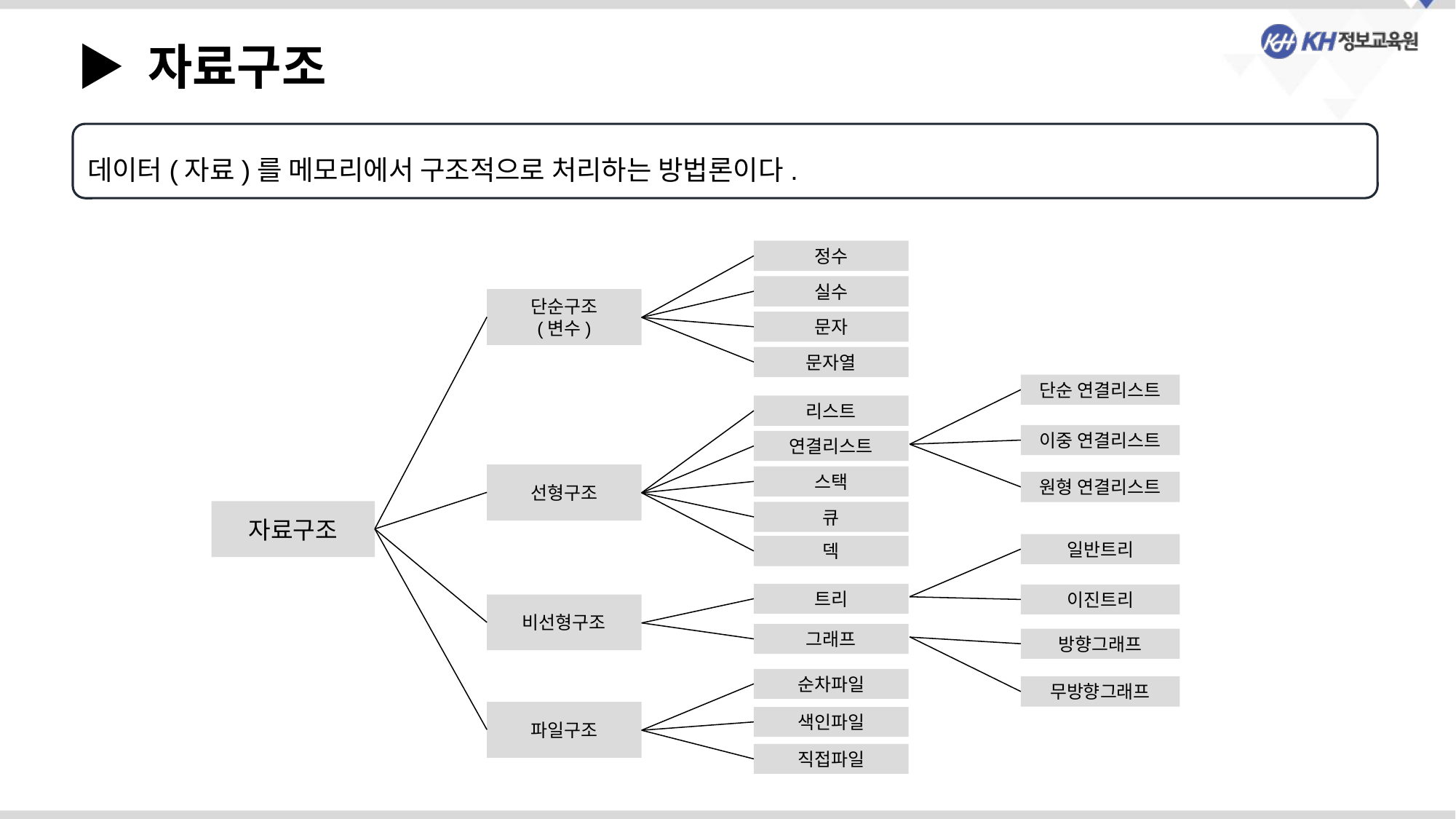

▶ 자료구조
데이터(자료)를 메모리에서 구조적으로 처리하는 방법론이다.
정수
실수
단순구조
(변수)
문자
문자열
단순 연결리스트
리스트
이중 연결리스트
연결리스트
선형구조
스택
원형 연결리스트
자료구조
큐
일반트리
덱
트리
이진트리
비선형구조
그래프
방향그래프
순차파일
무방향그래프
파일구조
색인파일
직접파일